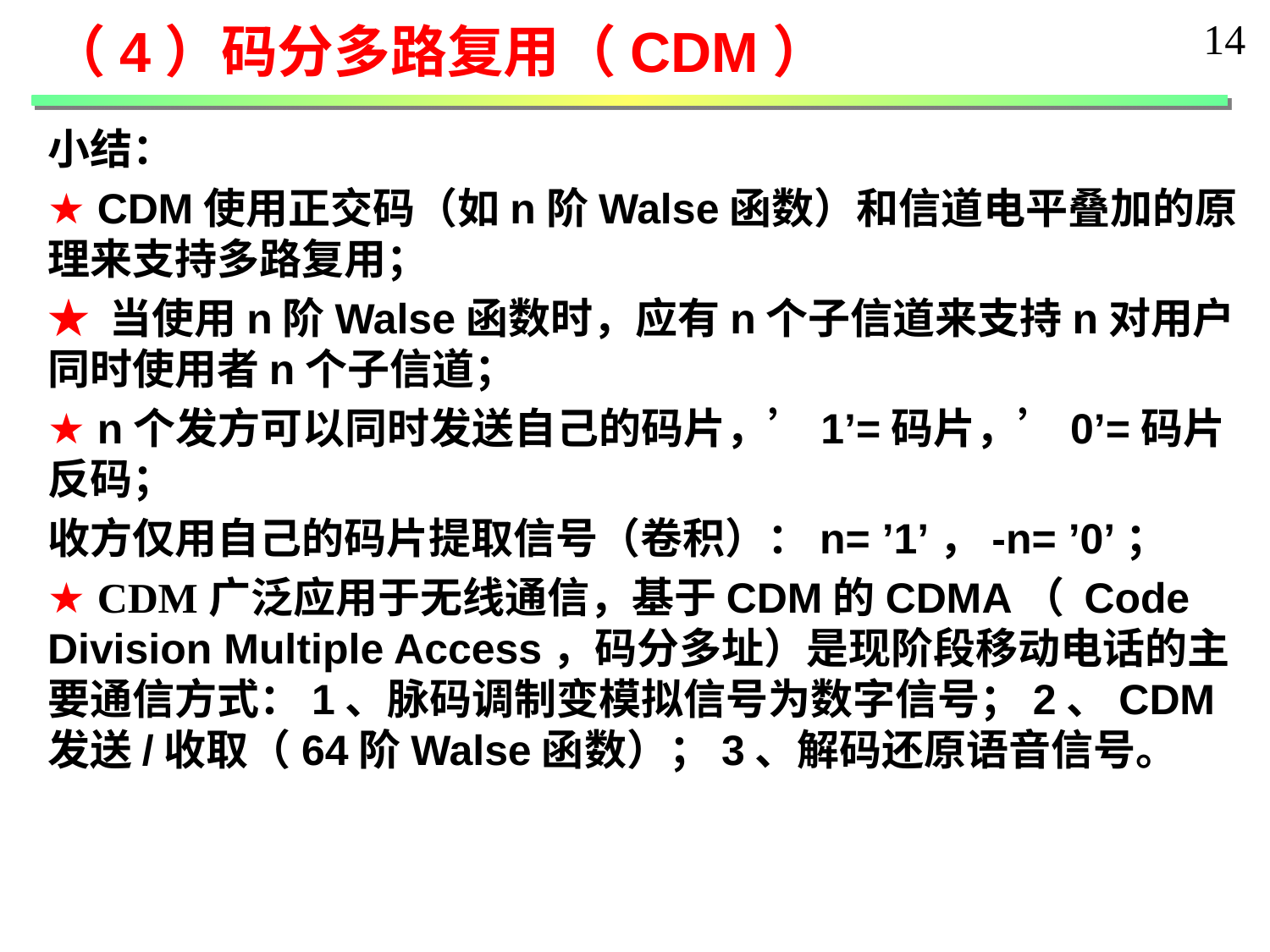

14
（4）码分多路复用（CDM）

小结：
★ CDM使用正交码（如n阶Walse函数）和信道电平叠加的原理来支持多路复用；
★ 当使用n阶Walse函数时，应有n个子信道来支持n对用户同时使用者n个子信道；
★ n个发方可以同时发送自己的码片，’1’=码片，’0’=码片反码；
收方仅用自己的码片提取信号（卷积）：n= ’1’，-n= ’0’；
★ CDM广泛应用于无线通信，基于CDM的CDMA（ Code Division Multiple Access，码分多址）是现阶段移动电话的主要通信方式：1、脉码调制变模拟信号为数字信号；2、CDM发送/收取（64阶Walse函数）；3、解码还原语音信号。